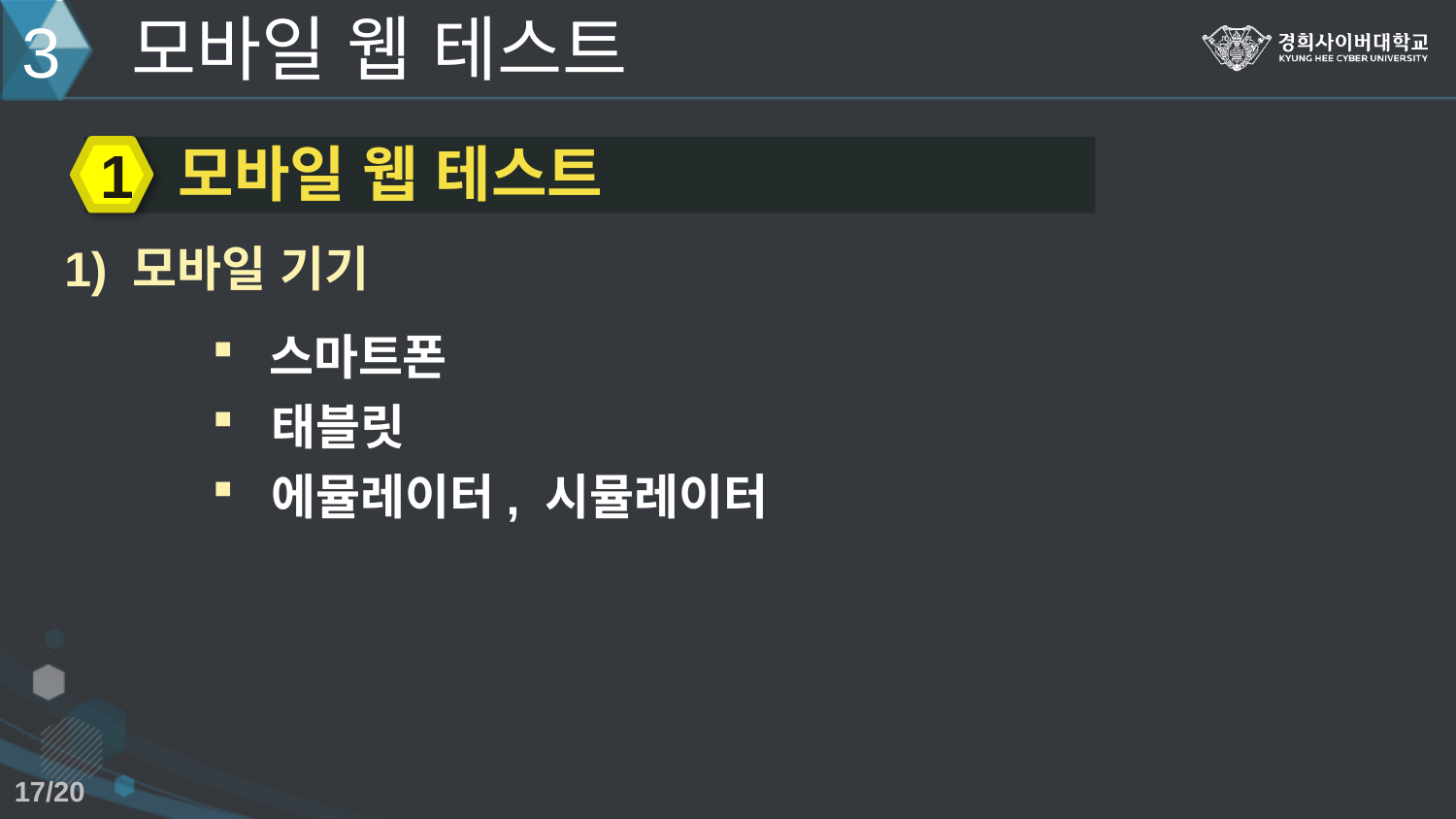

모바일 웹 테스트
3
모바일 웹 테스트

1
1) 모바일 기기
 스마트폰
 태블릿
 에뮬레이터, 시뮬레이터